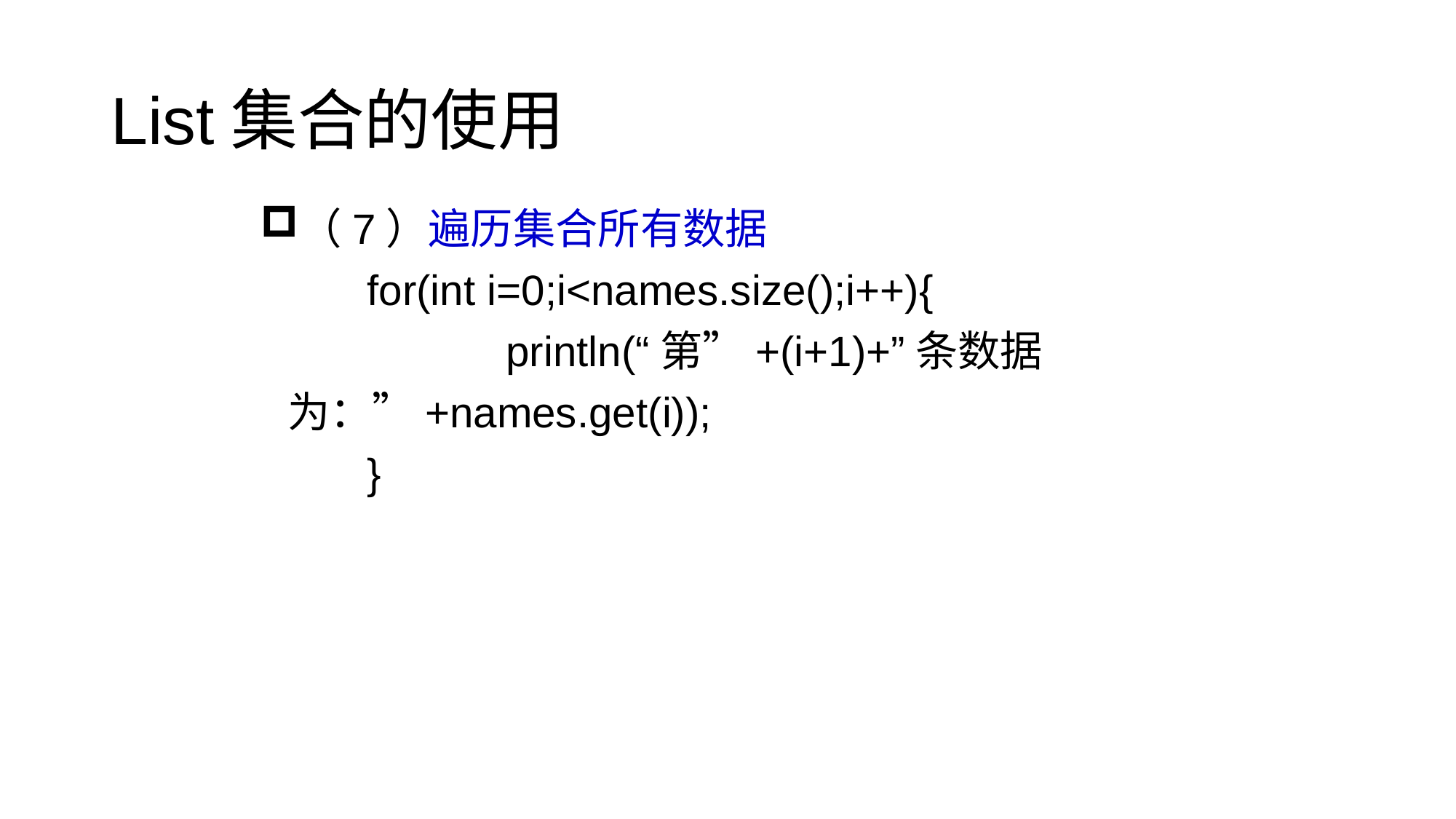

# List集合的使用
（7）遍历集合所有数据
         for(int i=0;i<names.size();i++){
			println(“第”+(i+1)+”条数据为：”+names.get(i));
         }